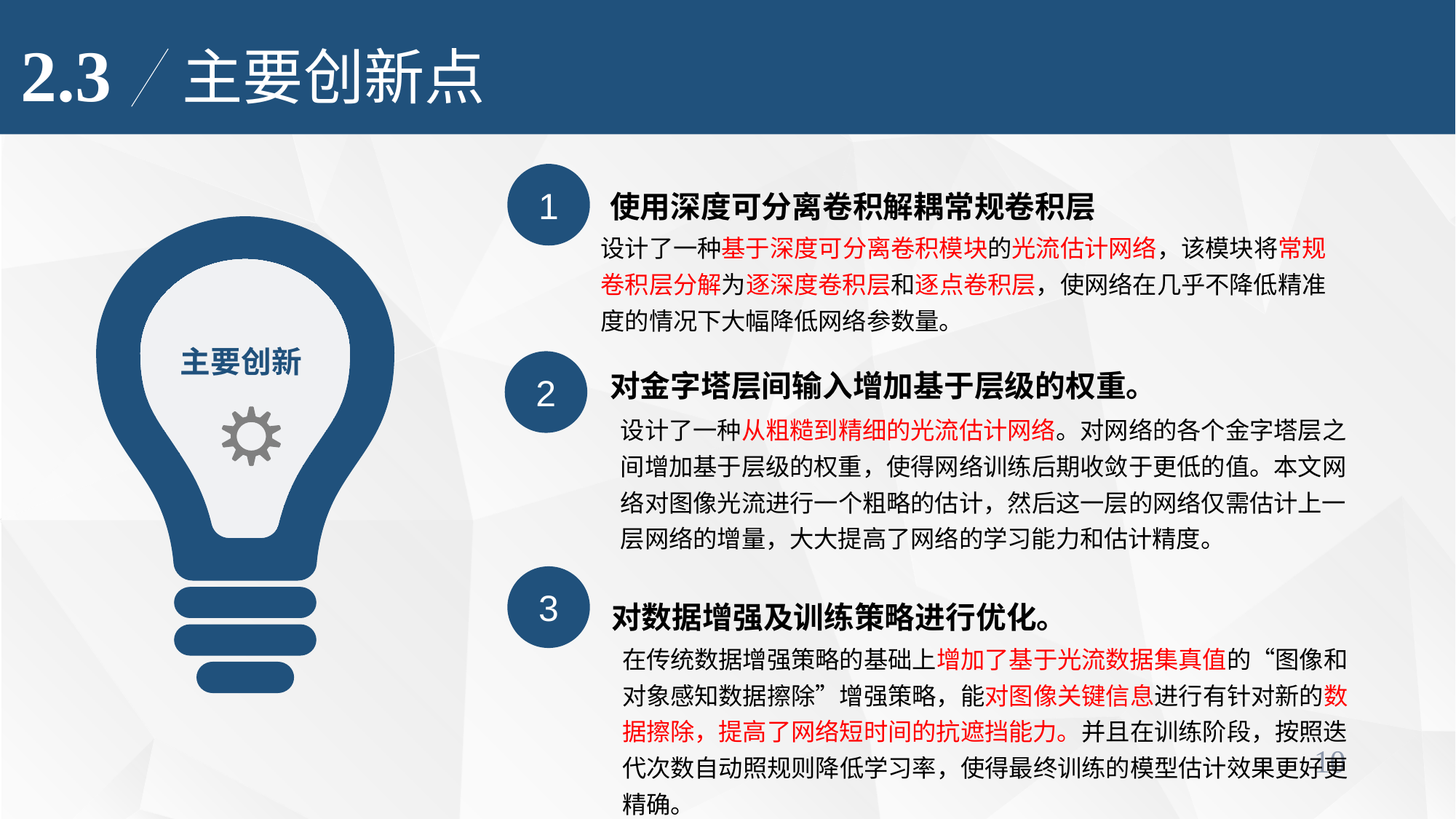

2.3
主要创新点
1
使用深度可分离卷积解耦常规卷积层

设计了一种基于深度可分离卷积模块的光流估计网络，该模块将常规卷积层分解为逐深度卷积层和逐点卷积层，使网络在几乎不降低精准度的情况下大幅降低网络参数量。
主要创新
对金字塔层间输入增加基于层级的权重。
2
设计了一种从粗糙到精细的光流估计网络。对网络的各个金字塔层之间增加基于层级的权重，使得网络训练后期收敛于更低的值。本文网络对图像光流进行一个粗略的估计，然后这一层的网络仅需估计上一层网络的增量，大大提高了网络的学习能力和估计精度。

3
对数据增强及训练策略进行优化。
在传统数据增强策略的基础上增加了基于光流数据集真值的“图像和对象感知数据擦除”增强策略，能对图像关键信息进行有针对新的数据擦除，提高了网络短时间的抗遮挡能力。并且在训练阶段，按照迭代次数自动照规则降低学习率，使得最终训练的模型估计效果更好更精确。
10